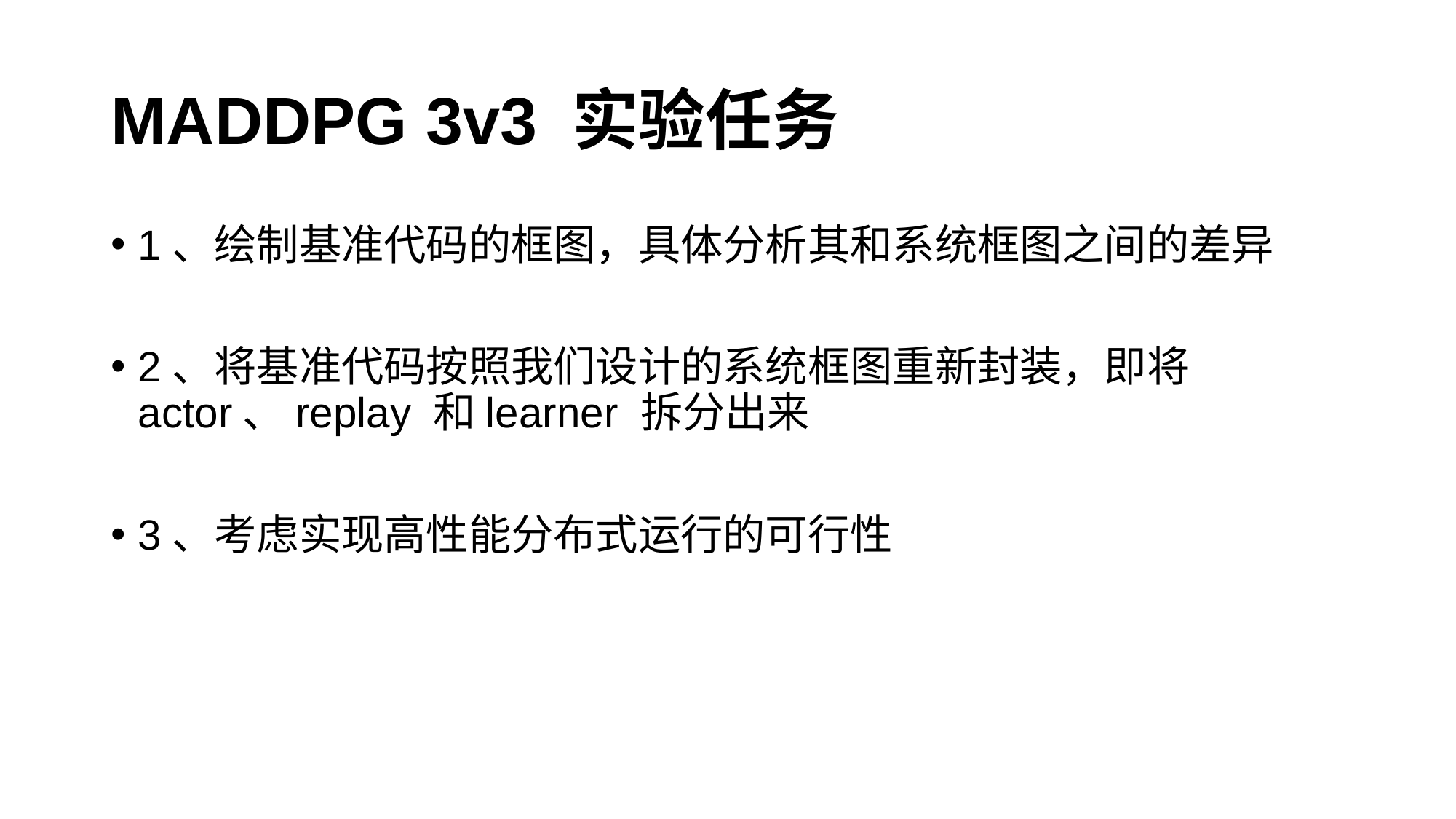

# MADDPG 3v3 实验任务
1、绘制基准代码的框图，具体分析其和系统框图之间的差异

2、将基准代码按照我们设计的系统框图重新封装，即将 actor、replay 和learner 拆分出来

3、考虑实现高性能分布式运行的可行性